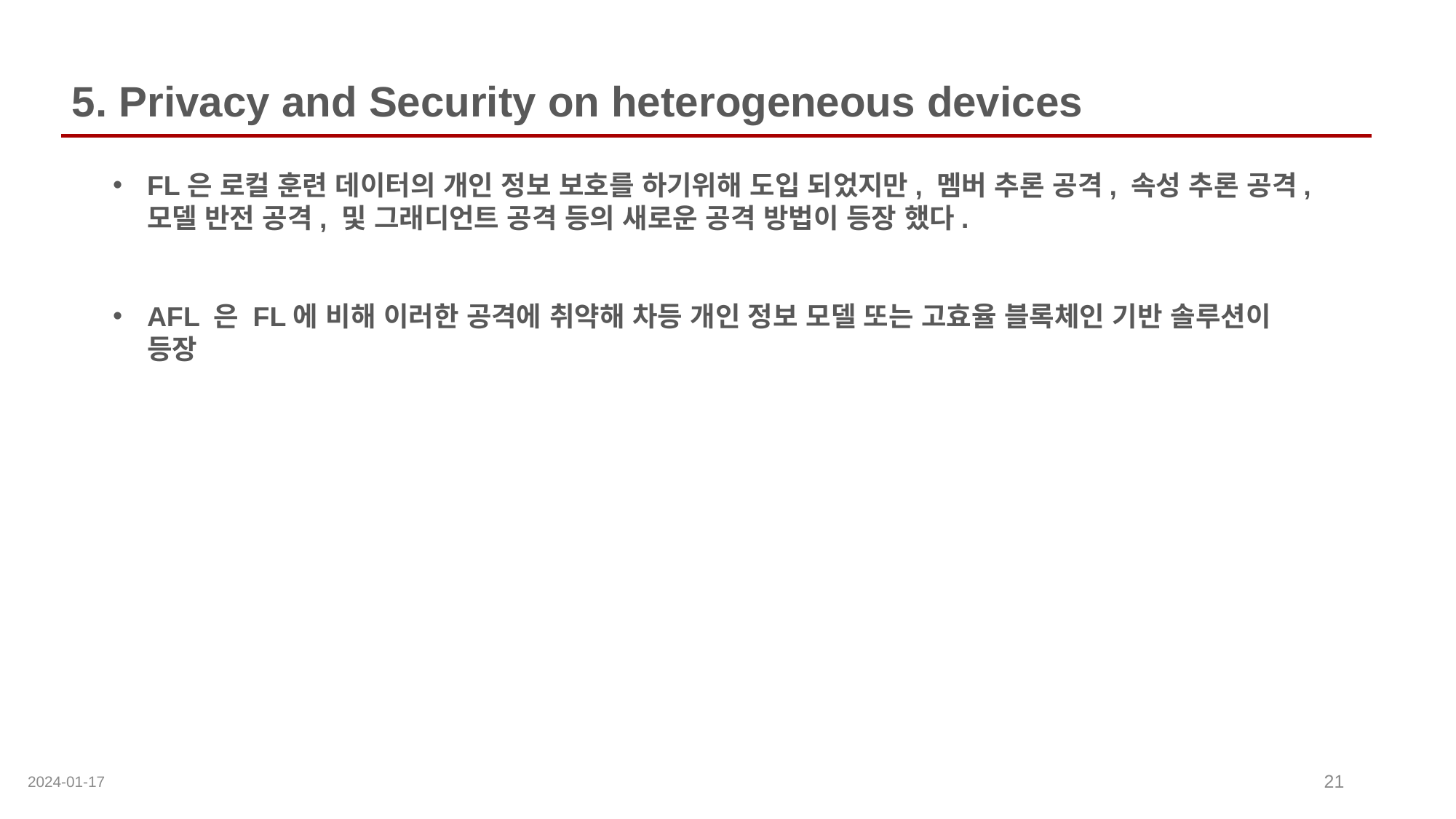

5. Privacy and Security on heterogeneous devices
FL은 로컬 훈련 데이터의 개인 정보 보호를 하기위해 도입 되었지만, 멤버 추론 공격, 속성 추론 공격, 모델 반전 공격, 및 그래디언트 공격 등의 새로운 공격 방법이 등장 했다.

AFL 은 FL에 비해 이러한 공격에 취약해 차등 개인 정보 모델 또는 고효율 블록체인 기반 솔루션이 등장
2024-01-17
21